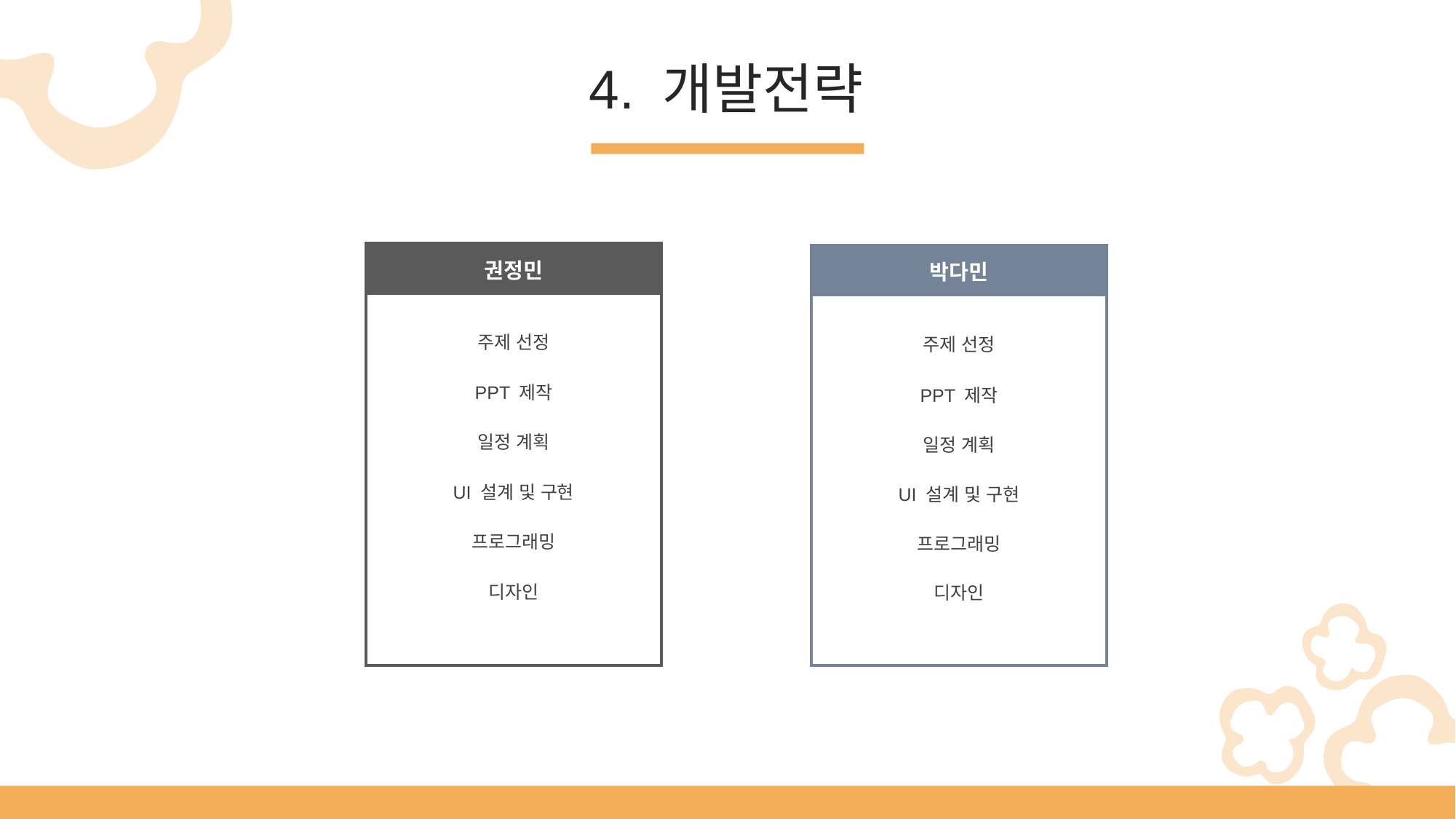

4. 개발전략
| 권정민 |
| --- |
| 주제 선정 |
| PPT 제작 |
| 일정 계획 |
| UI 설계 및 구현 |
| 프로그래밍 |
| 디자인 |
|  |
| 박다민 |
| --- |
| 주제 선정 |
| PPT 제작 |
| 일정 계획 |
| UI 설계 및 구현 |
| 프로그래밍 |
| 디자인 |
|  |